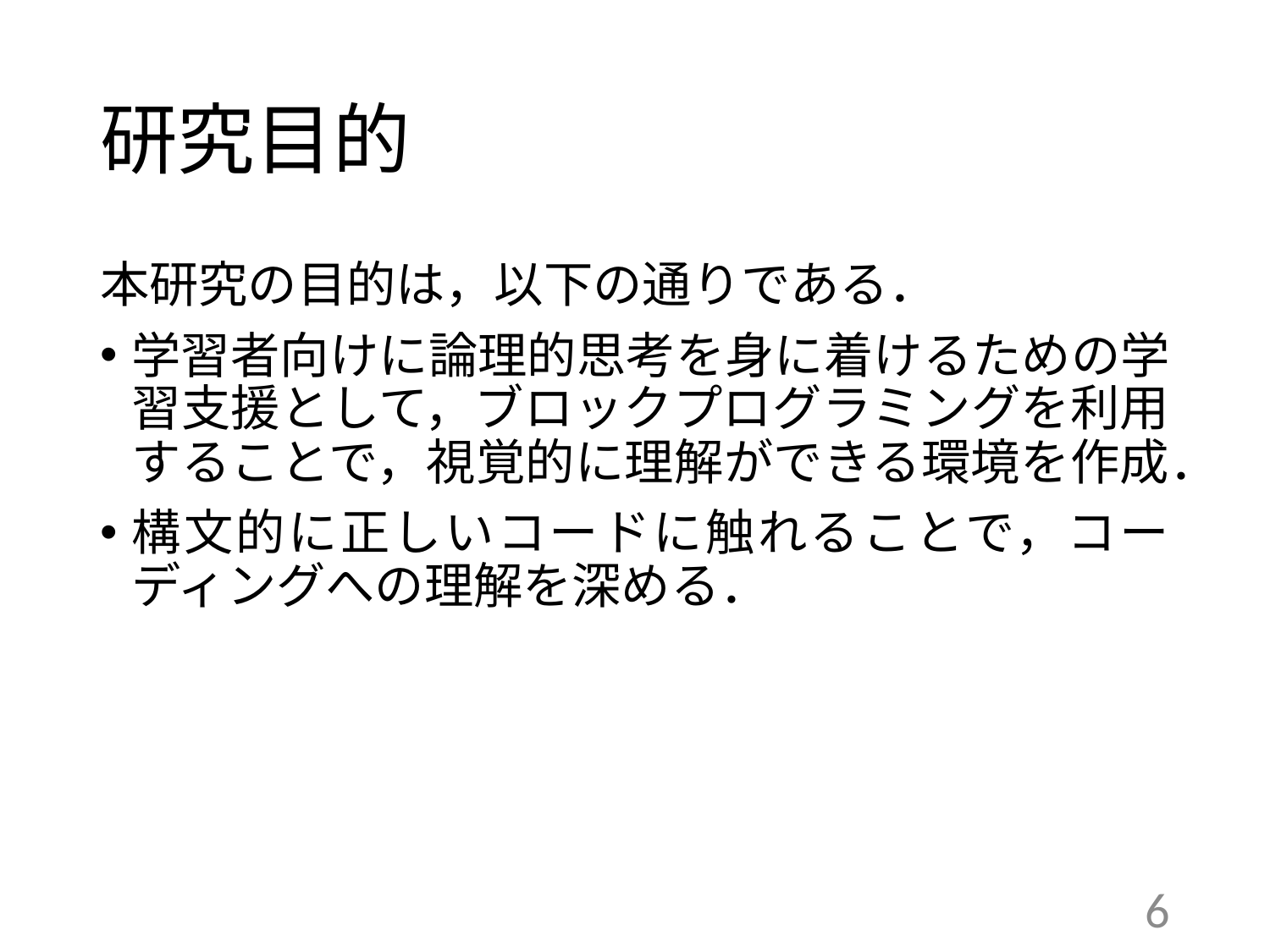

# 研究目的
本研究の目的は，以下の通りである．
学習者向けに論理的思考を身に着けるための学習支援として，ブロックプログラミングを利用することで，視覚的に理解ができる環境を作成．
構文的に正しいコードに触れることで，コーディングへの理解を深める．
6